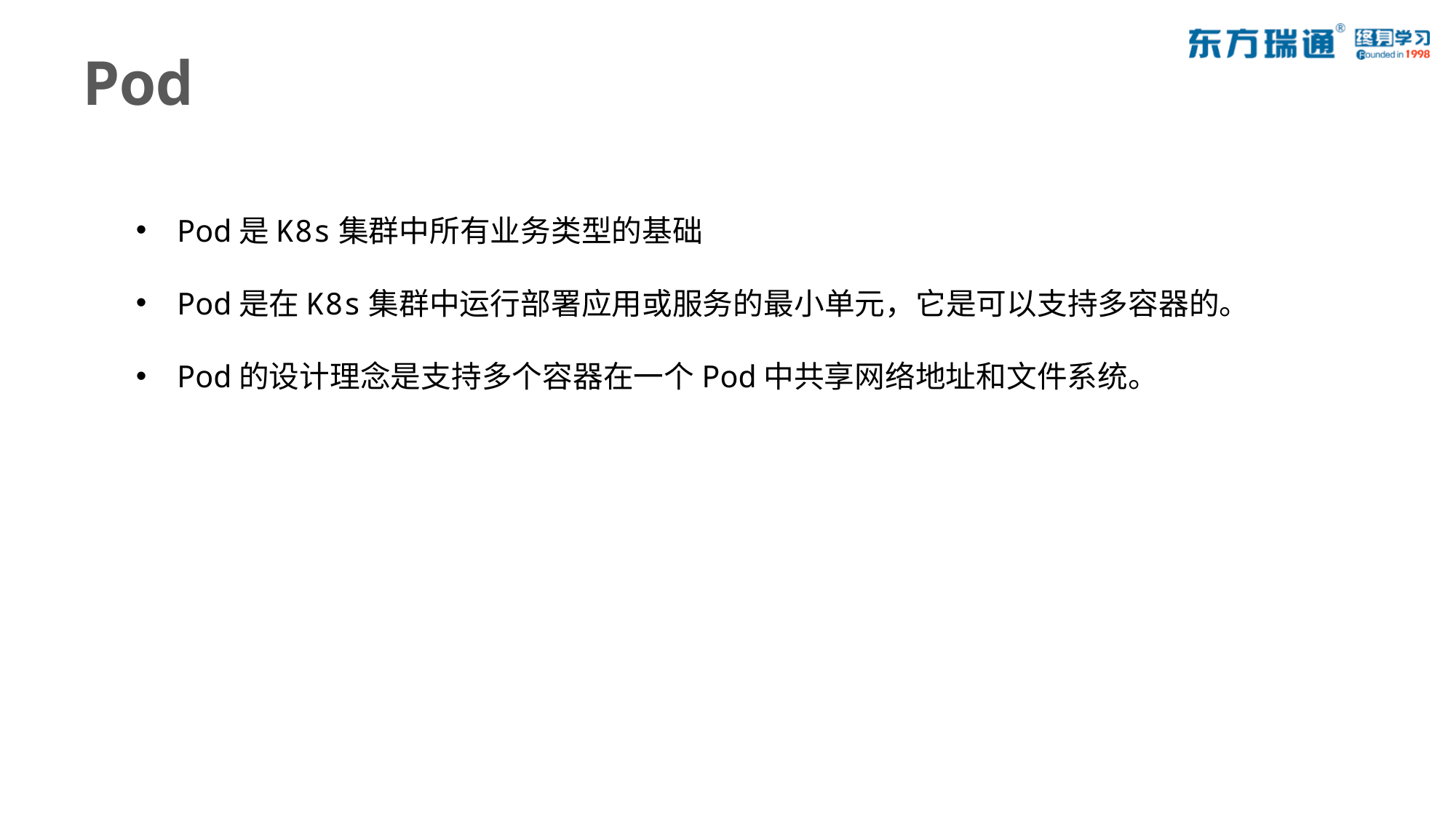

# Pod
Pod是K8s集群中所有业务类型的基础

Pod是在K8s集群中运行部署应用或服务的最小单元，它是可以支持多容器的。

Pod的设计理念是支持多个容器在一个Pod中共享网络地址和文件系统。